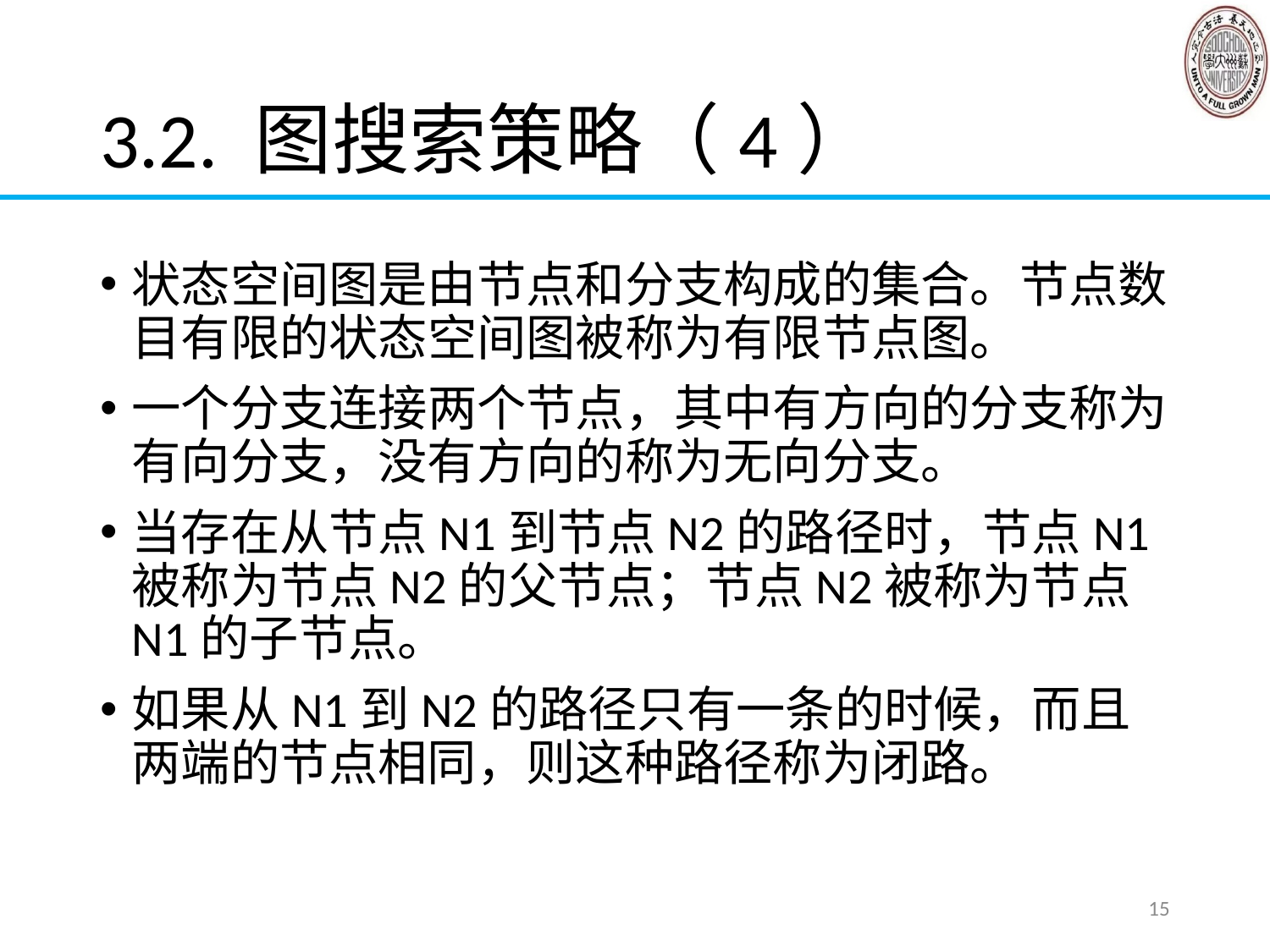

# 3.2. 图搜索策略（4）
状态空间图是由节点和分支构成的集合。节点数目有限的状态空间图被称为有限节点图。
一个分支连接两个节点，其中有方向的分支称为有向分支，没有方向的称为无向分支。
当存在从节点N1到节点N2的路径时，节点N1被称为节点N2的父节点；节点N2被称为节点N1的子节点。
如果从N1到N2的路径只有一条的时候，而且两端的节点相同，则这种路径称为闭路。

15